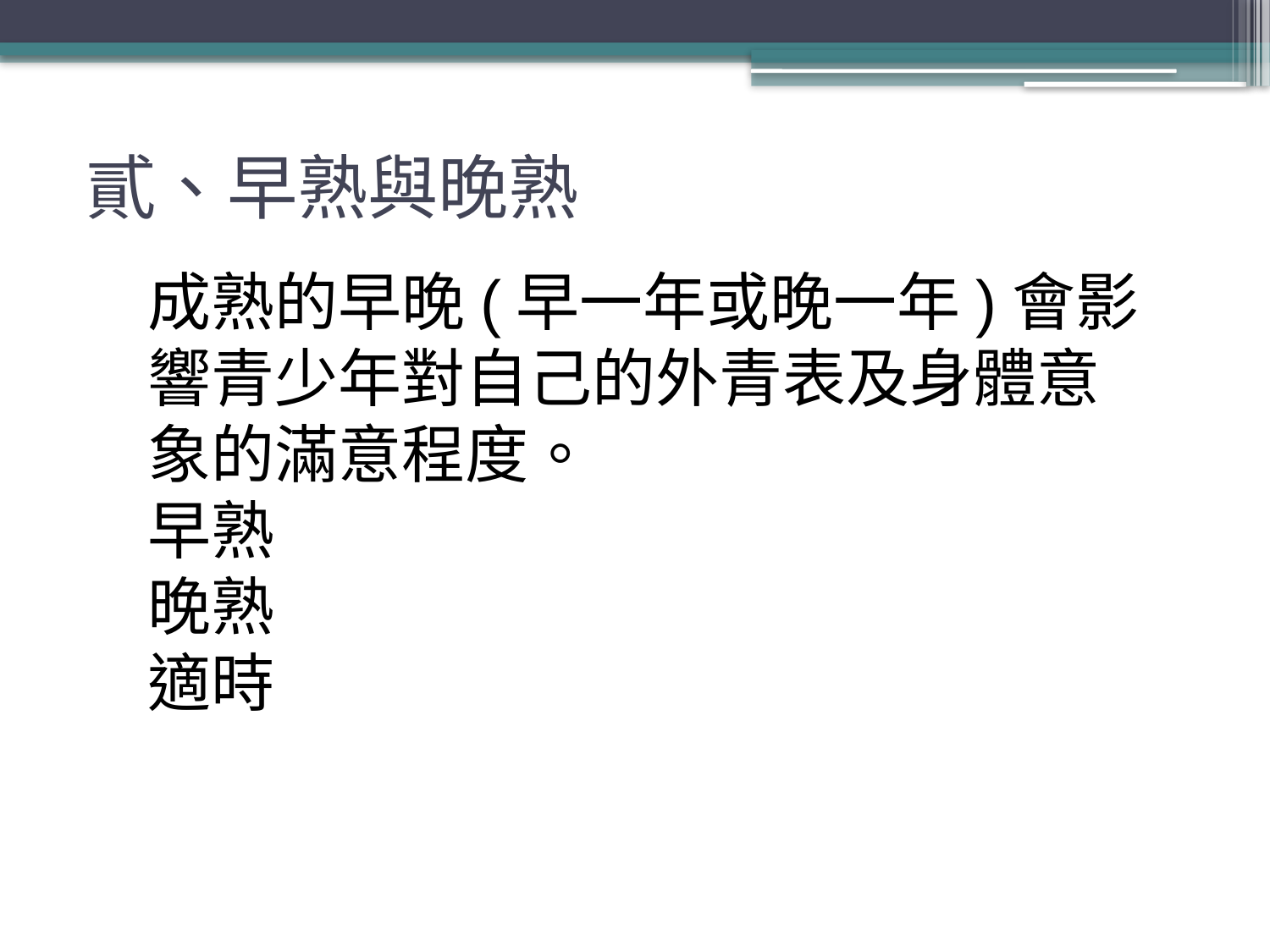

# 貳、早熟與晚熟
成熟的早晚(早一年或晚一年)會影響青少年對自己的外青表及身體意象的滿意程度。
早熟
晚熟
適時